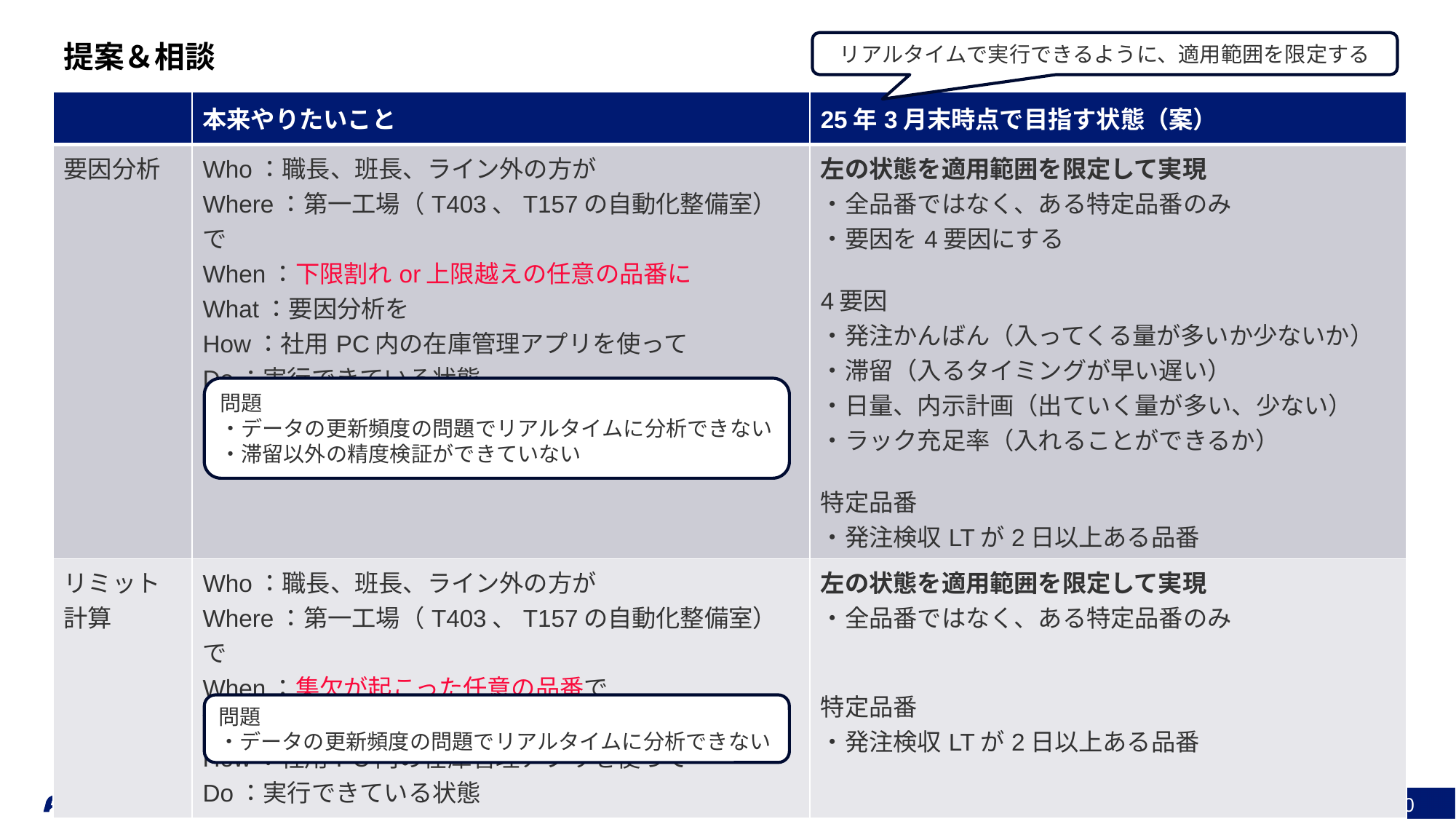

リアルタイムで実行できるように、適用範囲を限定する
提案＆相談

|  | 本来やりたいこと | 25年3月末時点で目指す状態（案） |
| --- | --- | --- |
| 要因分析 | Who：職長、班長、ライン外の方が Where：第一工場（T403、T157の自動化整備室）で When：下限割れor上限越えの任意の品番に What：要因分析を How：社用PC内の在庫管理アプリを使って Do：実行できている状態 | 左の状態を適用範囲を限定して実現 ・全品番ではなく、ある特定品番のみ ・要因を4要因にする 4要因 ・発注かんばん（入ってくる量が多いか少ないか） ・滞留（入るタイミングが早い遅い） ・日量、内示計画（出ていく量が多い、少ない） ・ラック充足率（入れることができるか） 特定品番 ・発注検収LTが2日以上ある品番 |
| リミット 計算 | Who：職長、班長、ライン外の方が Where：第一工場（T403、T157の自動化整備室）で When：集欠が起こった任意の品番で What：リミット計算を How：社用PC内の在庫管理アプリを使って Do：実行できている状態 | 左の状態を適用範囲を限定して実現 ・全品番ではなく、ある特定品番のみ 特定品番 ・発注検収LTが2日以上ある品番 |
問題
・データの更新頻度の問題でリアルタイムに分析できない
・滞留以外の精度検証ができていない
問題
・データの更新頻度の問題でリアルタイムに分析できない
January 20, 2025